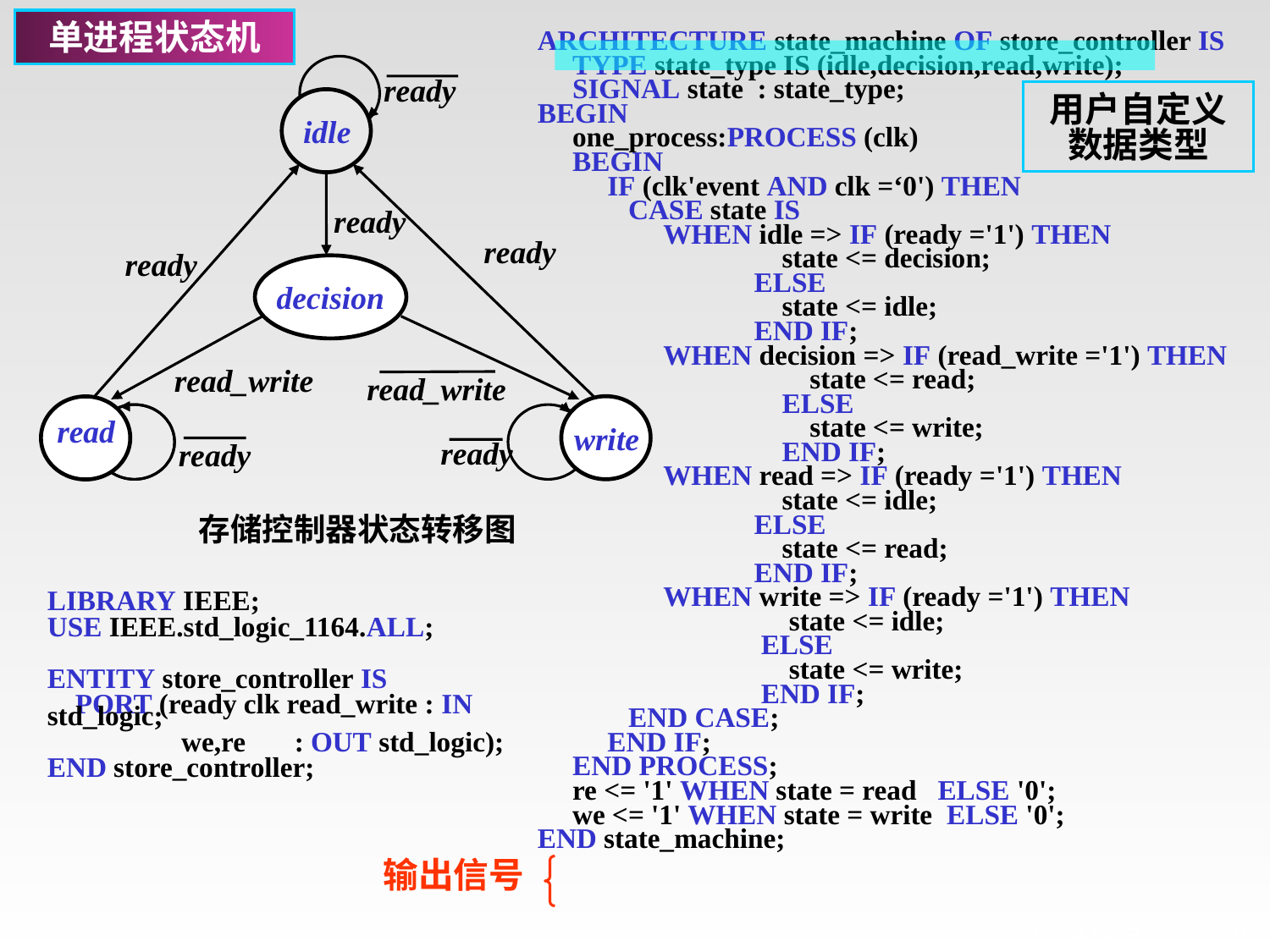

ARCHITECTURE state_machine OF store_controller IS
     TYPE state_type IS (idle,decision,read,write);
     SIGNAL state  : state_type;
BEGIN
     one_process:PROCESS (clk)
     BEGIN
          IF (clk'event AND clk =‘0') THEN
             CASE state IS
                  WHEN idle => IF (ready ='1') THEN
                                   state <= decision;
                               ELSE
                                   state <= idle;
                               END IF;
                  WHEN decision => IF (read_write ='1') THEN
                                       state <= read;
                                   ELSE
                                       state <= write;
                                   END IF;
                  WHEN read => IF (ready ='1') THEN
                                   state <= idle;
                               ELSE
                                   state <= read;
                               END IF;
                  WHEN write => IF (ready ='1') THEN
                                    state <= idle;
                                ELSE
                                    state <= write;
                                END IF;
             END CASE;
          END IF;
     END PROCESS;
     re <= '1' WHEN state = read   ELSE '0';
     we <= '1' WHEN state = write  ELSE '0';
END state_machine;
单进程状态机

ready

idle

ready
ready
ready

decision

read_write
read_write

read

write
ready
ready

存储控制器状态转移图
用户自定义数据类型

LIBRARY IEEE;
USE IEEE.std_logic_1164.ALL;

ENTITY store_controller IS
    PORT (ready clk read_write : IN  std_logic;
	 we,re       : OUT std_logic);
END store_controller;
输出信号

# 单进程描述状态机